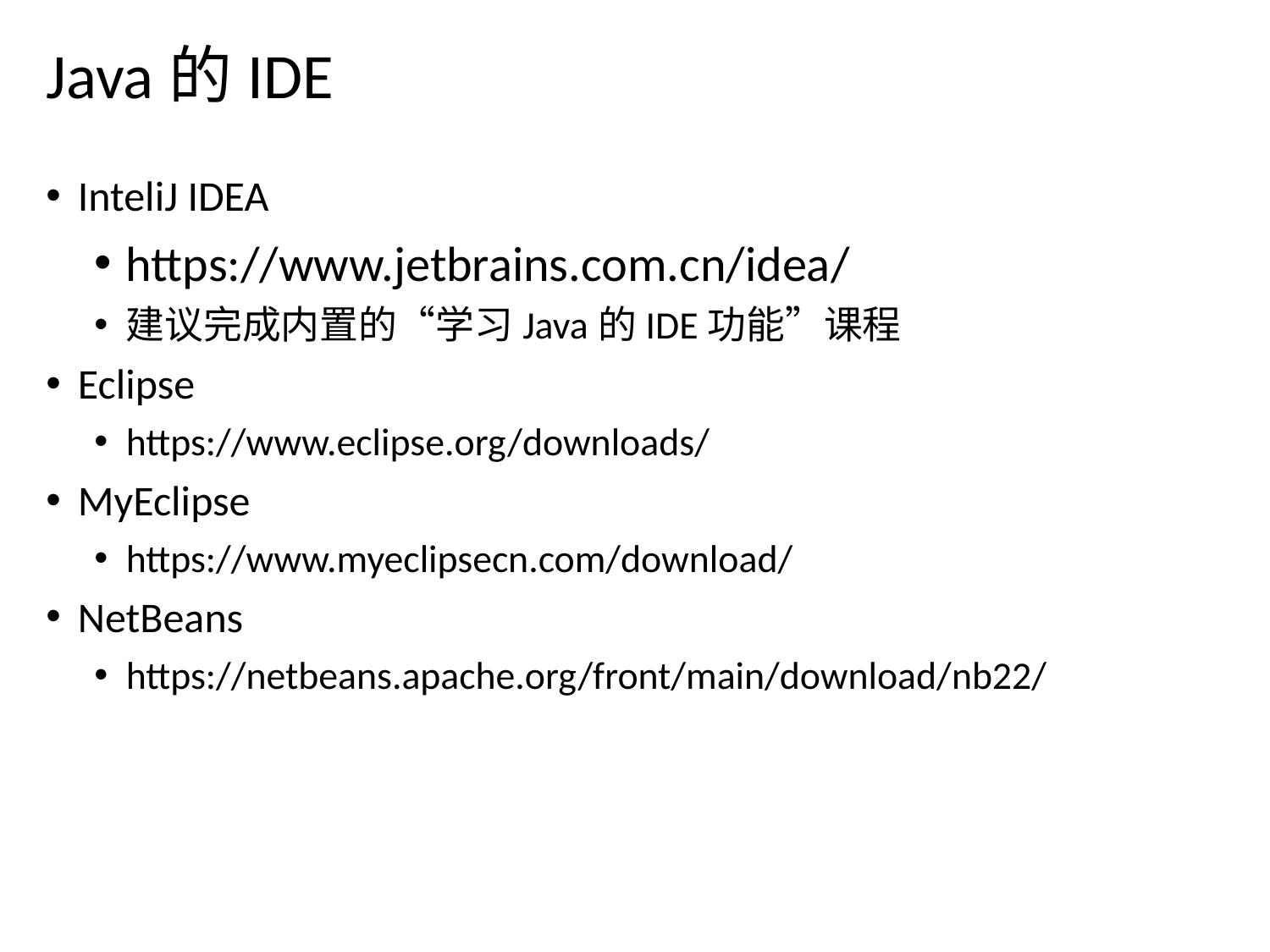

# Java的IDE
InteliJ IDEA
https://www.jetbrains.com.cn/idea/
建议完成内置的“学习Java的IDE功能”课程
Eclipse
https://www.eclipse.org/downloads/
MyEclipse
https://www.myeclipsecn.com/download/
NetBeans
https://netbeans.apache.org/front/main/download/nb22/